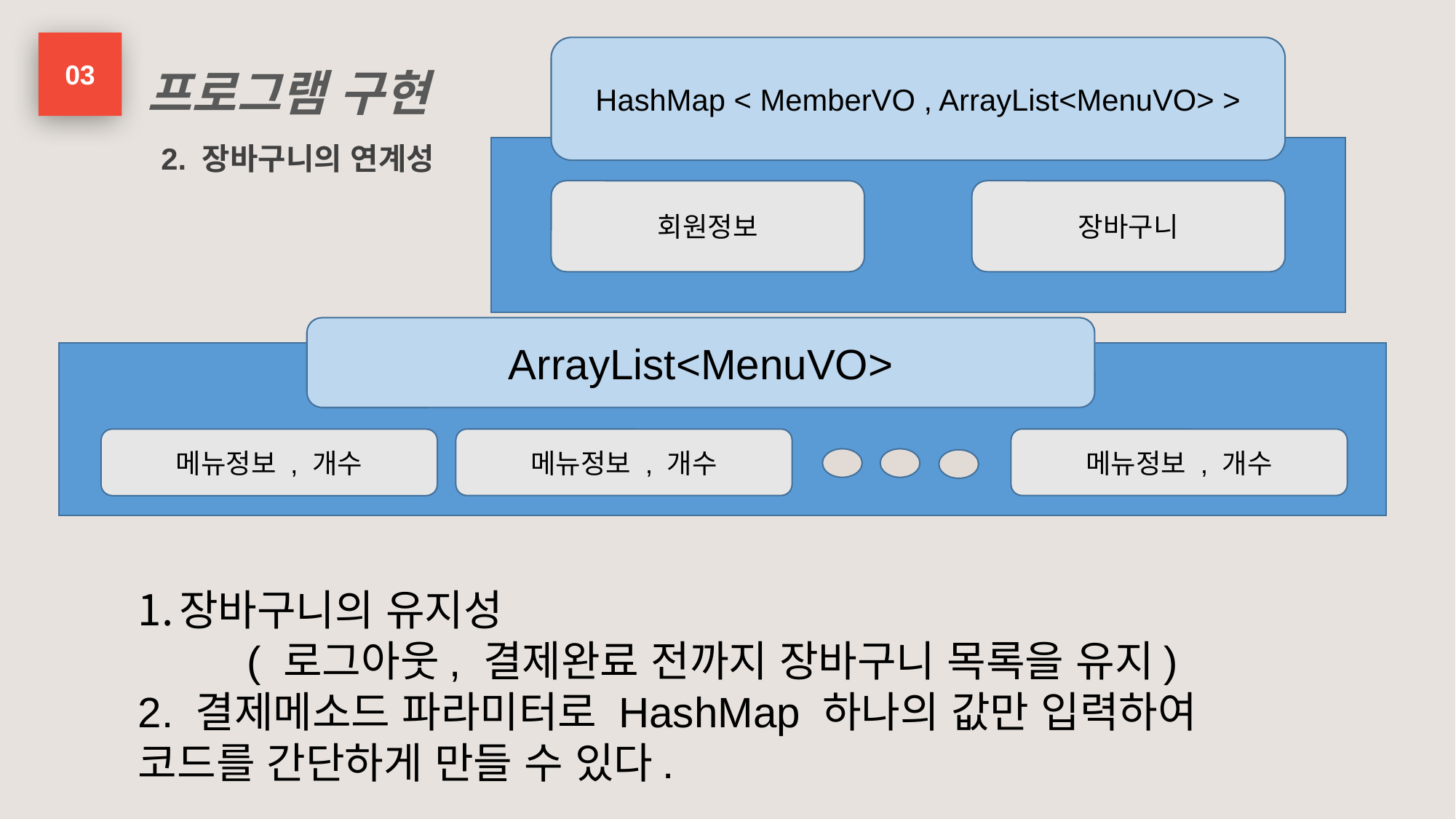

프로그램 구현
03
HashMap < MemberVO , ArrayList<MenuVO> >

회원정보
장바구니
2. 장바구니의 연계성
ArrayList<MenuVO>

메뉴정보 , 개수
메뉴정보 , 개수
메뉴정보 , 개수

장바구니의 유지성
	( 로그아웃, 결제완료 전까지 장바구니 목록을 유지)
2. 결제메소드 파라미터로 HashMap 하나의 값만 입력하여 코드를 간단하게 만들 수 있다.